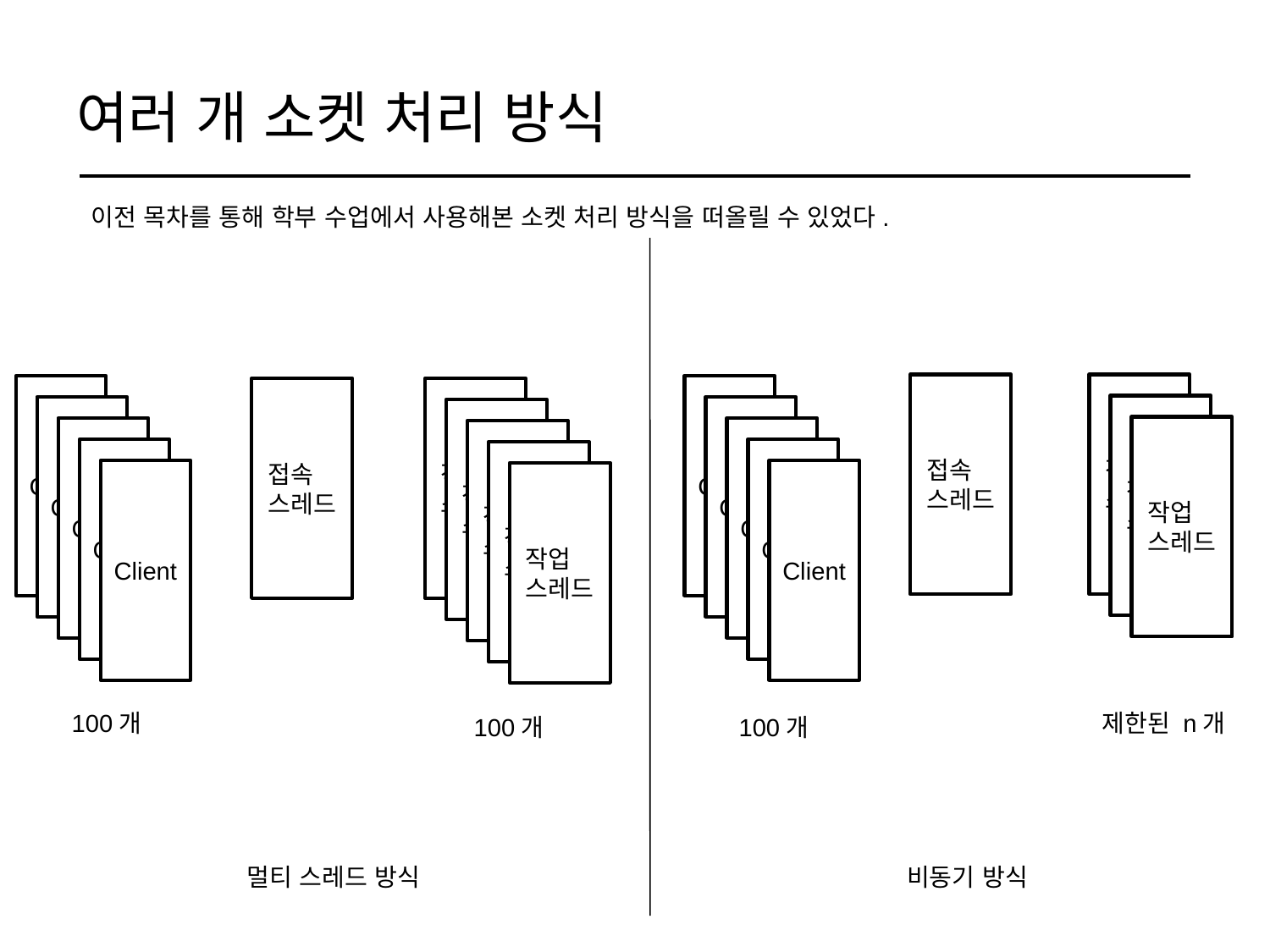

# 여러 개 소켓 처리 방식
이전 목차를 통해 학부 수업에서 사용해본 소켓 처리 방식을 떠올릴 수 있었다.
접속
스레드
작업
스레드
Client
Client
접속
스레드
작업
스레드
작업
스레드
Client
Client
작업
스레드
작업
스레드
Client
Client
작업
스레드
Client
Client
작업
스레드
Client
Client
작업
스레드
100개
제한된 n개
100개
100개
멀티 스레드 방식
비동기 방식